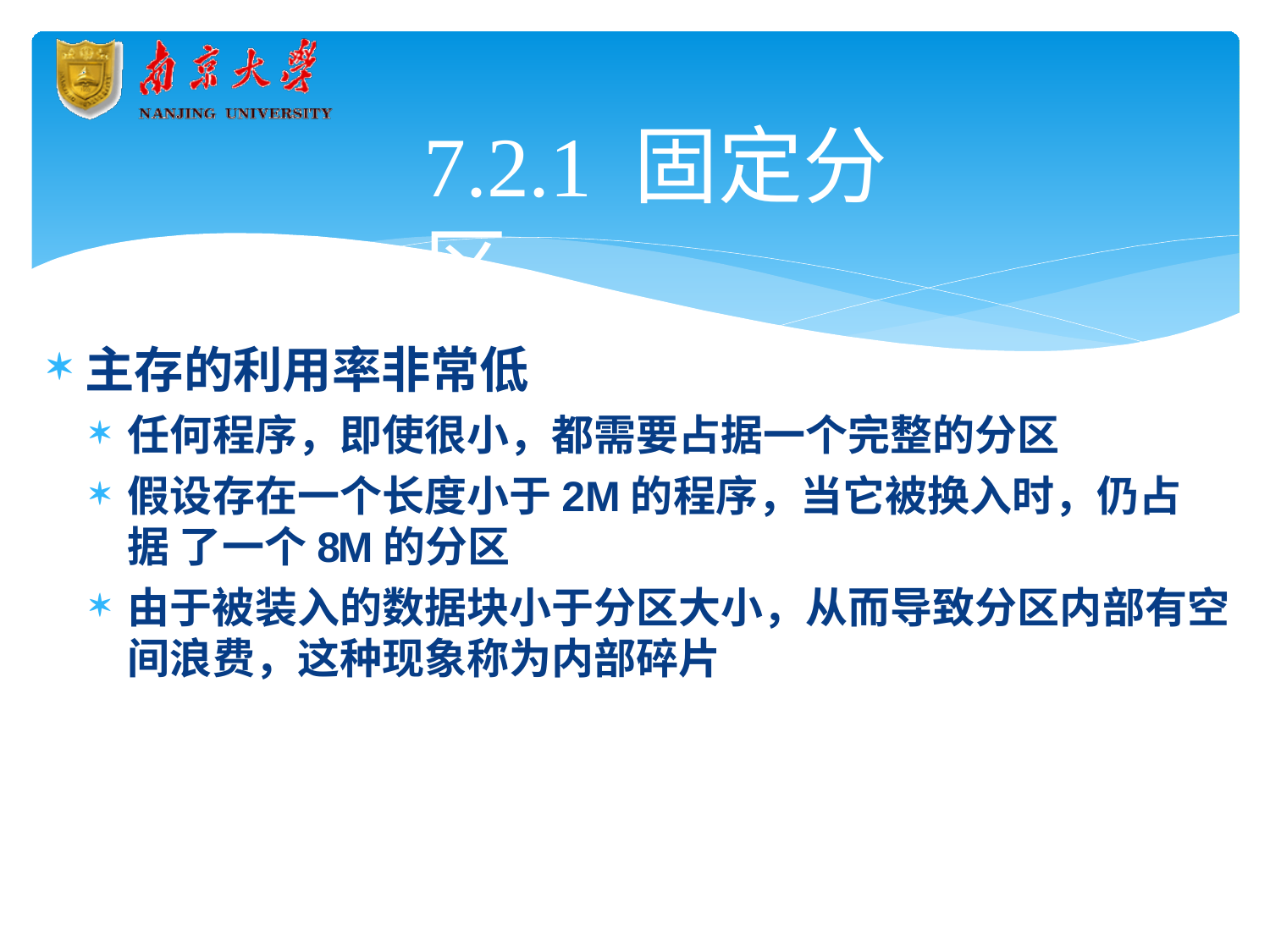

# 7.2.1 固定分区
主存的利用率非常低
任何程序，即使很小，都需要占据一个完整的分区
假设存在一个长度小于2M的程序，当它被换入时，仍占据 了一个8M的分区
由于被装入的数据块小于分区大小，从而导致分区内部有空 间浪费，这种现象称为内部碎片